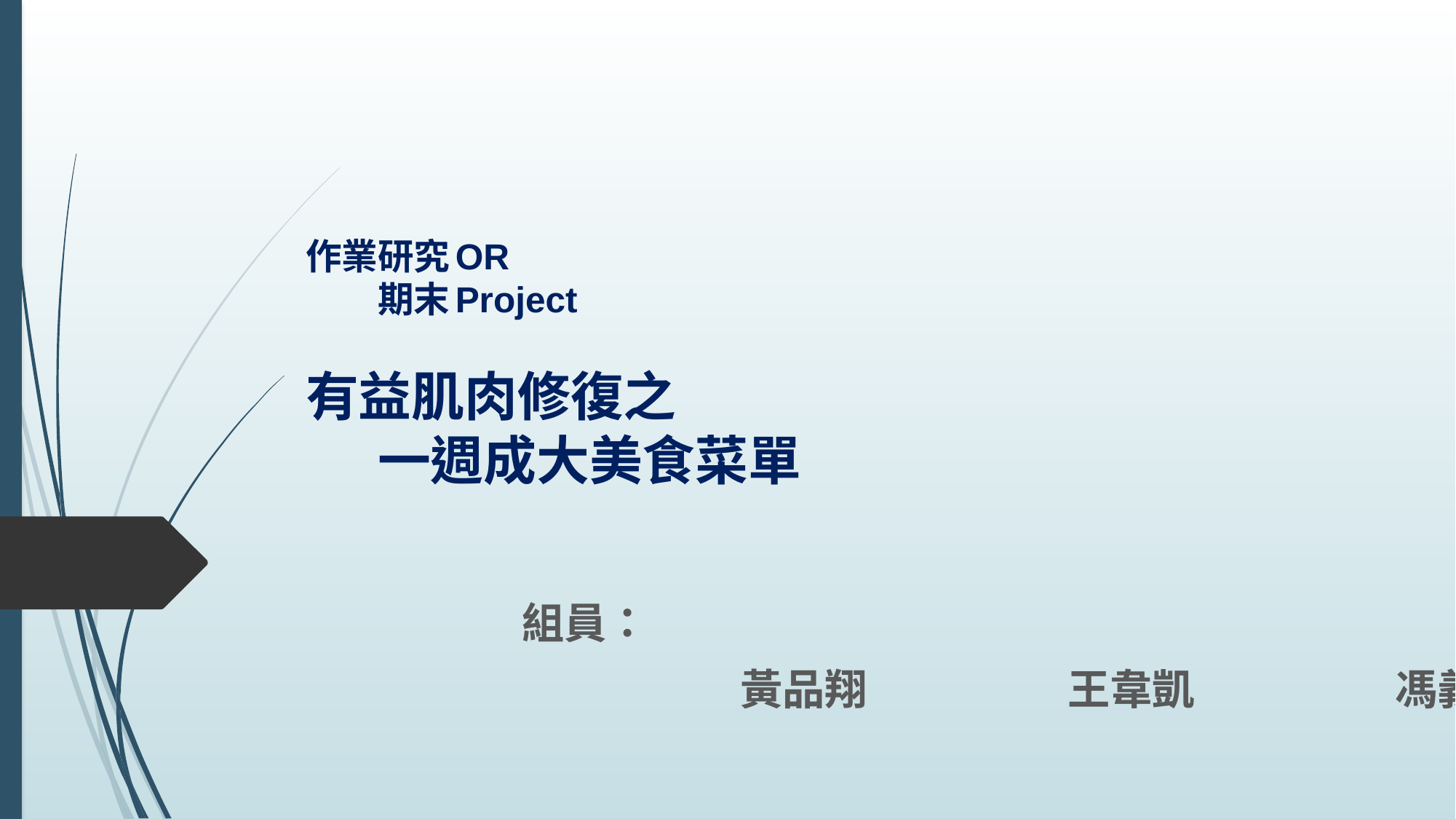

# 作業研究OR 期末Project 有益肌肉修復之 一週成大美食菜單
組員：
		黃品翔		王韋凱		馮義程